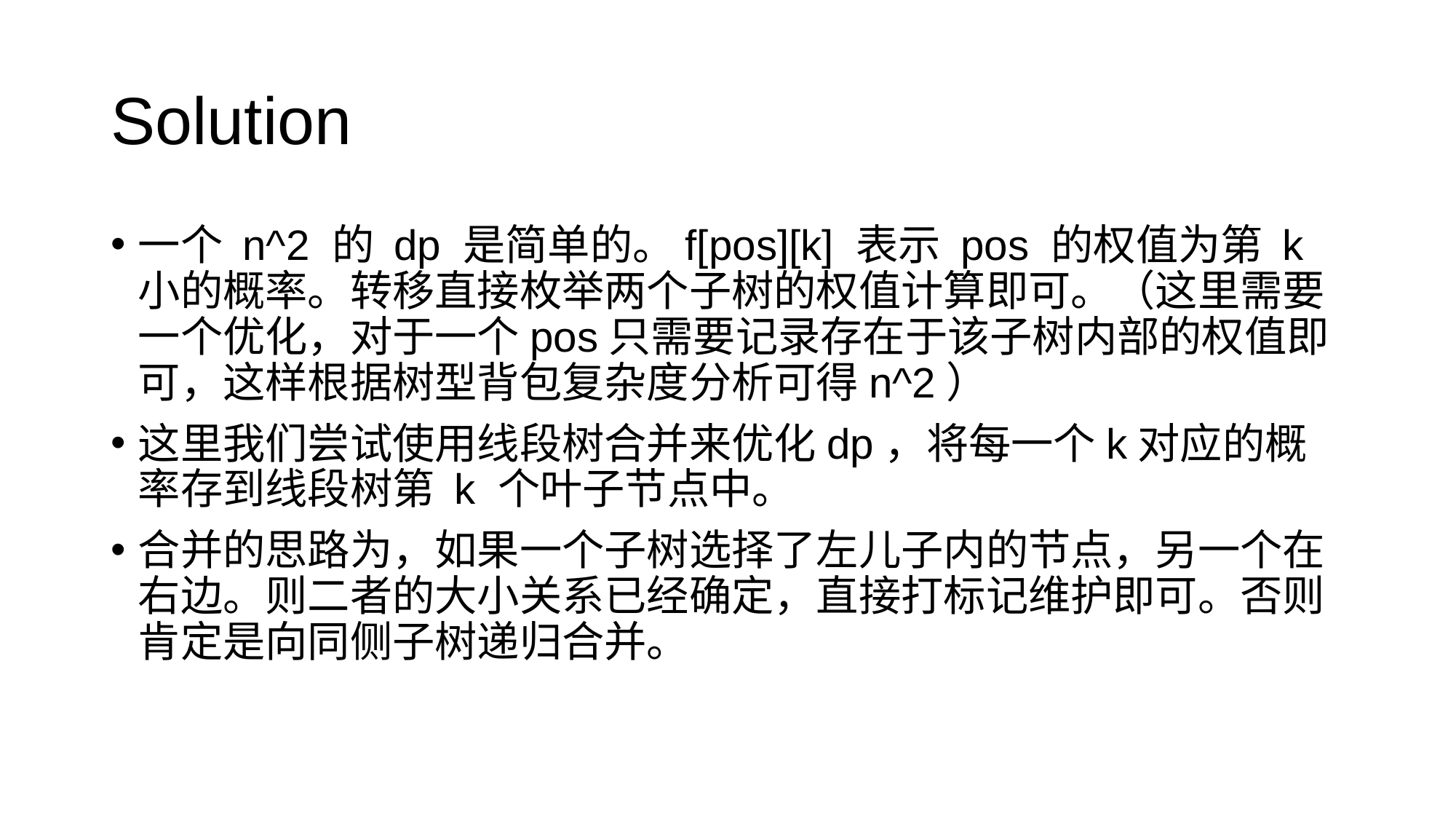

# Solution
一个 n^2 的 dp 是简单的。f[pos][k] 表示 pos 的权值为第 k 小的概率。转移直接枚举两个子树的权值计算即可。（这里需要一个优化，对于一个pos只需要记录存在于该子树内部的权值即可，这样根据树型背包复杂度分析可得n^2）
这里我们尝试使用线段树合并来优化dp，将每一个k对应的概率存到线段树第 k 个叶子节点中。
合并的思路为，如果一个子树选择了左儿子内的节点，另一个在右边。则二者的大小关系已经确定，直接打标记维护即可。否则肯定是向同侧子树递归合并。